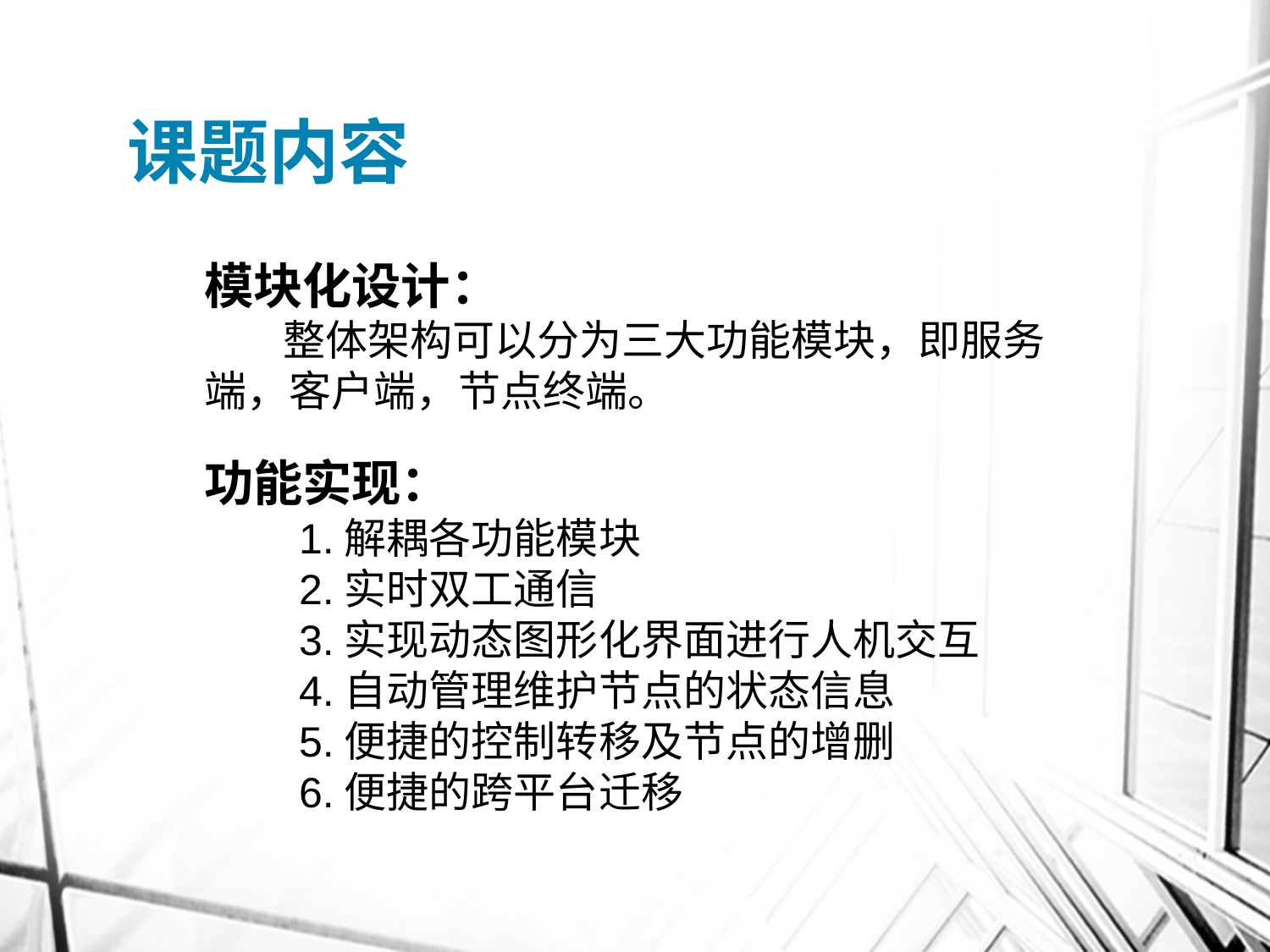

# 课题内容
模块化设计：
         整体架构可以分为三大功能模块，即服务端，客户端，节点终端。
功能实现：
        1.解耦各功能模块
        2.实时双工通信
        3.实现动态图形化界面进行人机交互
        4.自动管理维护节点的状态信息
        5.便捷的控制转移及节点的增删
        6.便捷的跨平台迁移